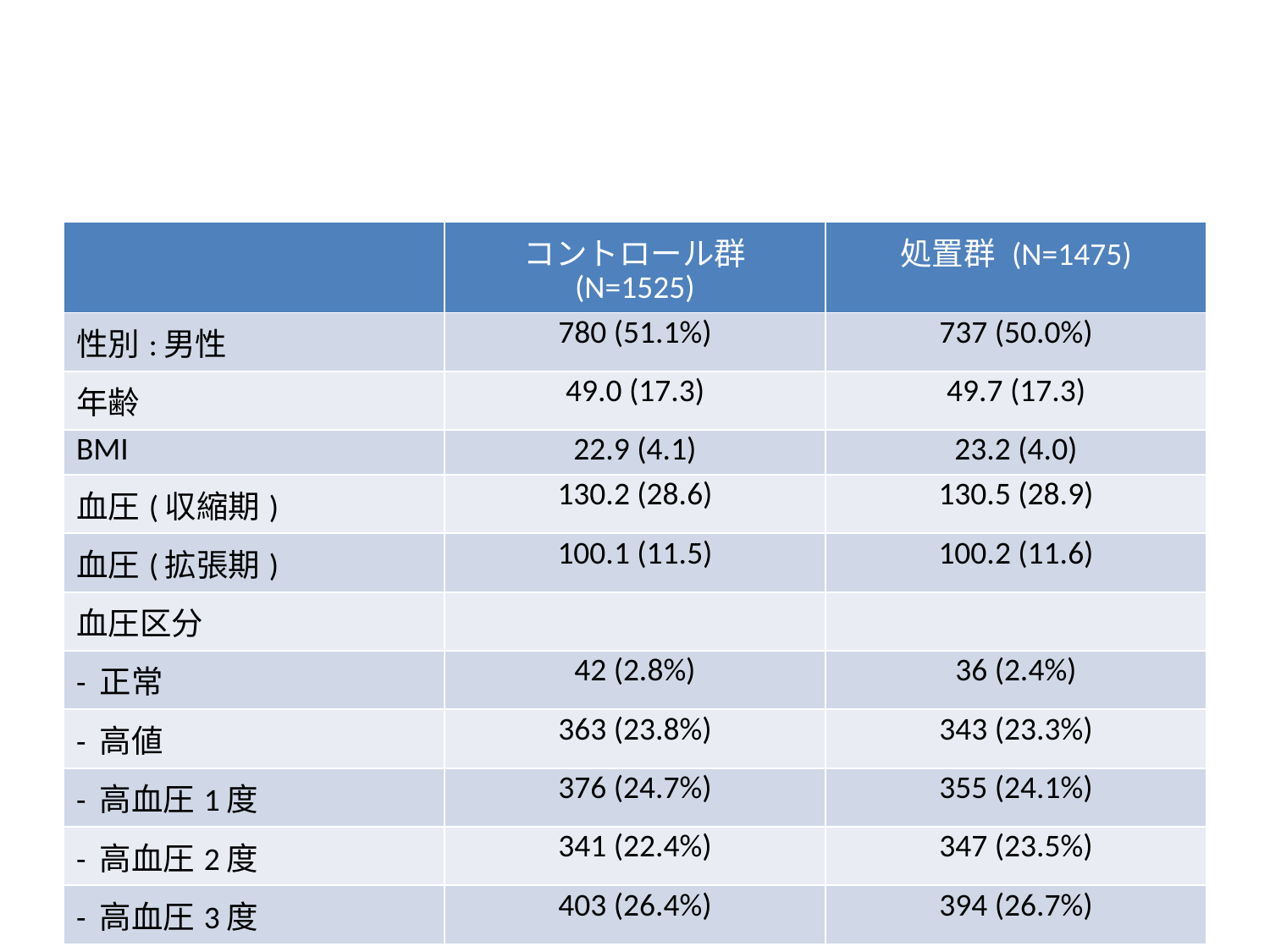

|  | コントロール群 (N=1525) | 処置群 (N=1475) |
| --- | --- | --- |
| 性別:男性 | 780 (51.1%) | 737 (50.0%) |
| 年齢 | 49.0 (17.3) | 49.7 (17.3) |
| BMI | 22.9 (4.1) | 23.2 (4.0) |
| 血圧(収縮期) | 130.2 (28.6) | 130.5 (28.9) |
| 血圧(拡張期) | 100.1 (11.5) | 100.2 (11.6) |
| 血圧区分 |  |  |
| - 正常 | 42 (2.8%) | 36 (2.4%) |
| - 高値 | 363 (23.8%) | 343 (23.3%) |
| - 高血圧1度 | 376 (24.7%) | 355 (24.1%) |
| - 高血圧2度 | 341 (22.4%) | 347 (23.5%) |
| - 高血圧3度 | 403 (26.4%) | 394 (26.7%) |